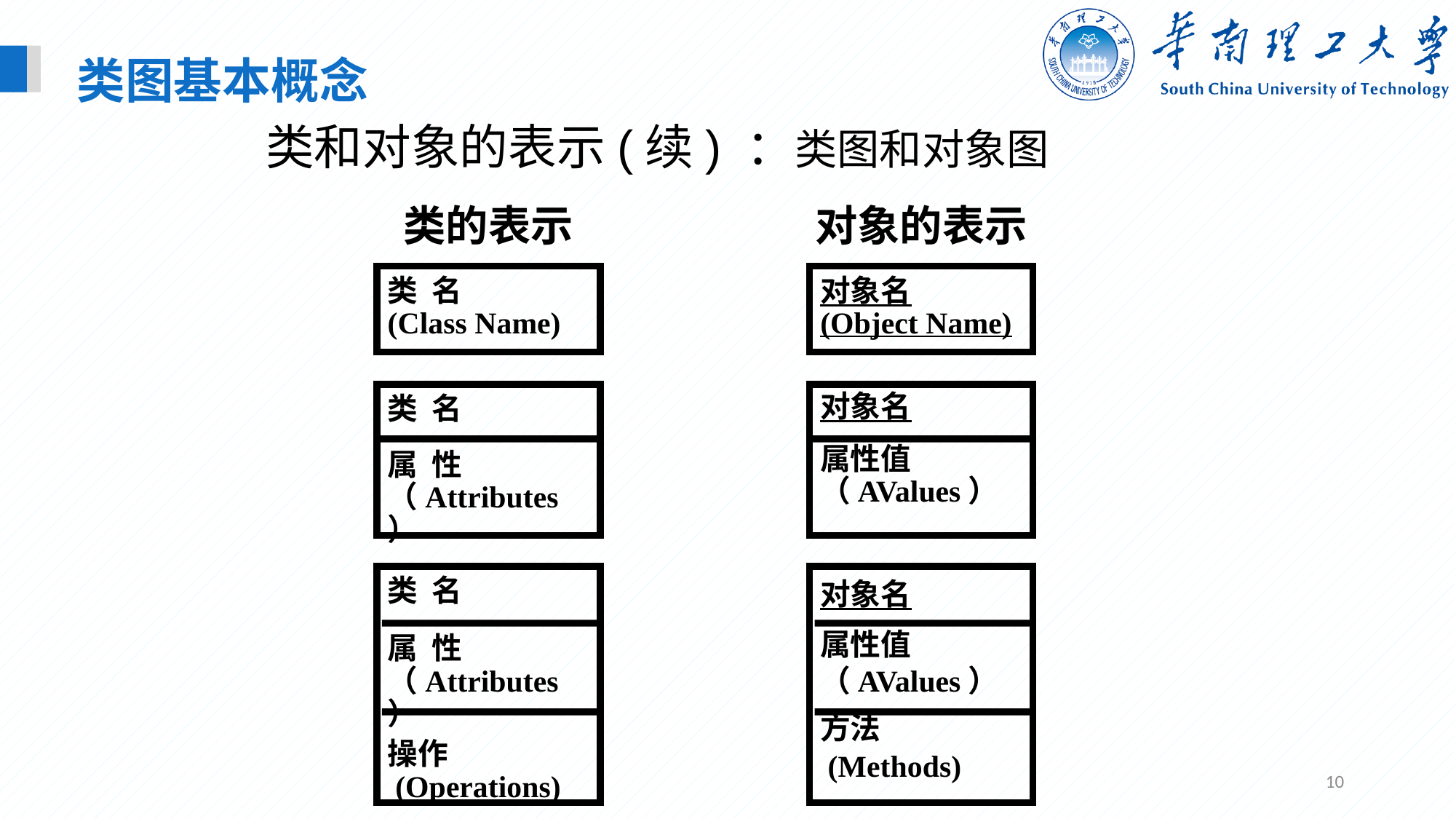

类图基本概念
# 类和对象的表示(续) ：类图和对象图
类的表示
对象的表示
类  名
(Class Name)
类  名
属  性
（Attributes）

类  名
属  性
（Attributes）
操作
 (Operations)

对象名
(Object Name)
对象名
属性值
（AValues）

对象名
属性值           （AValues）
方法
 (Methods)

10